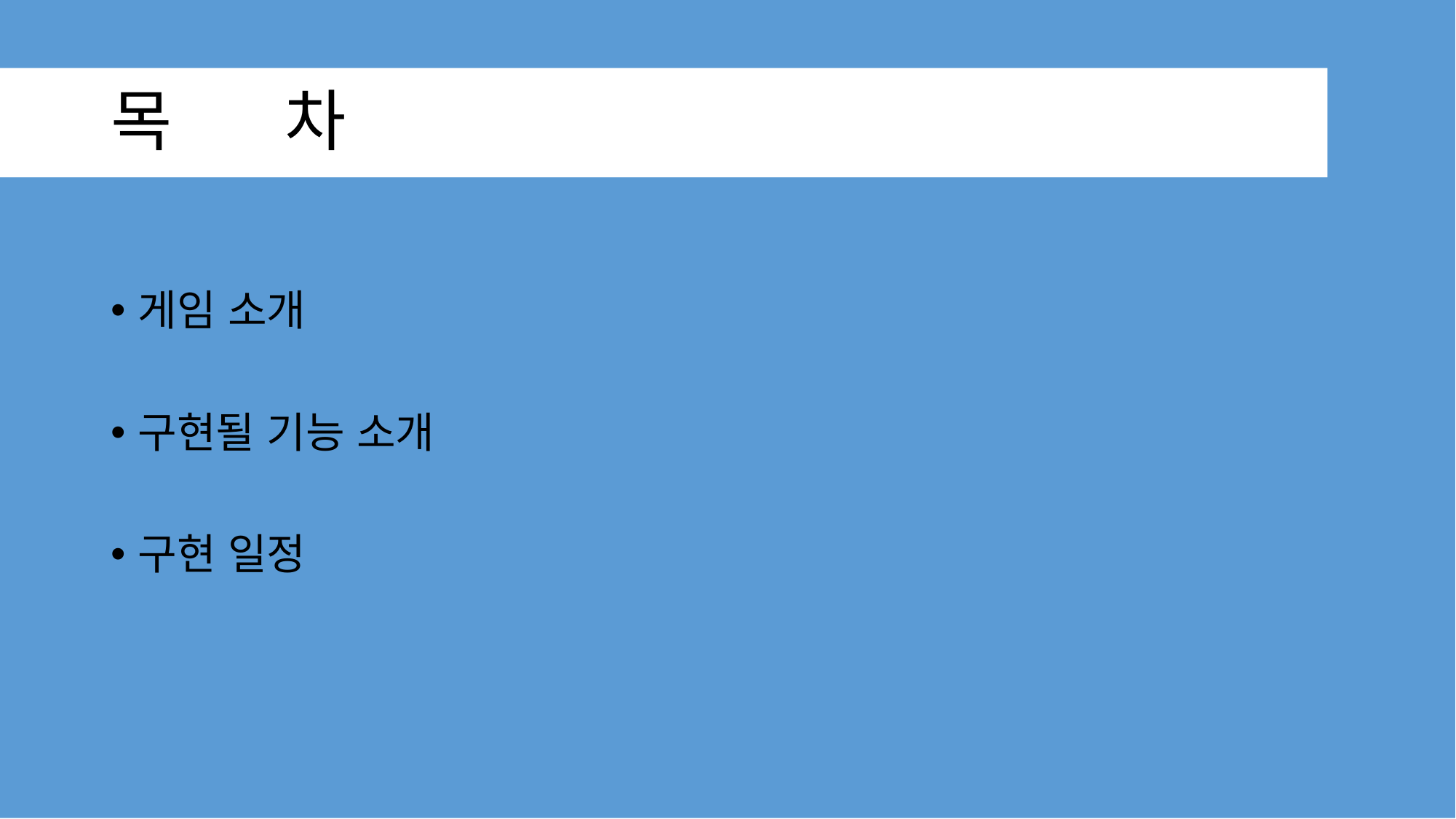

# 목      차

게임 소개

구현될 기능 소개

구현 일정